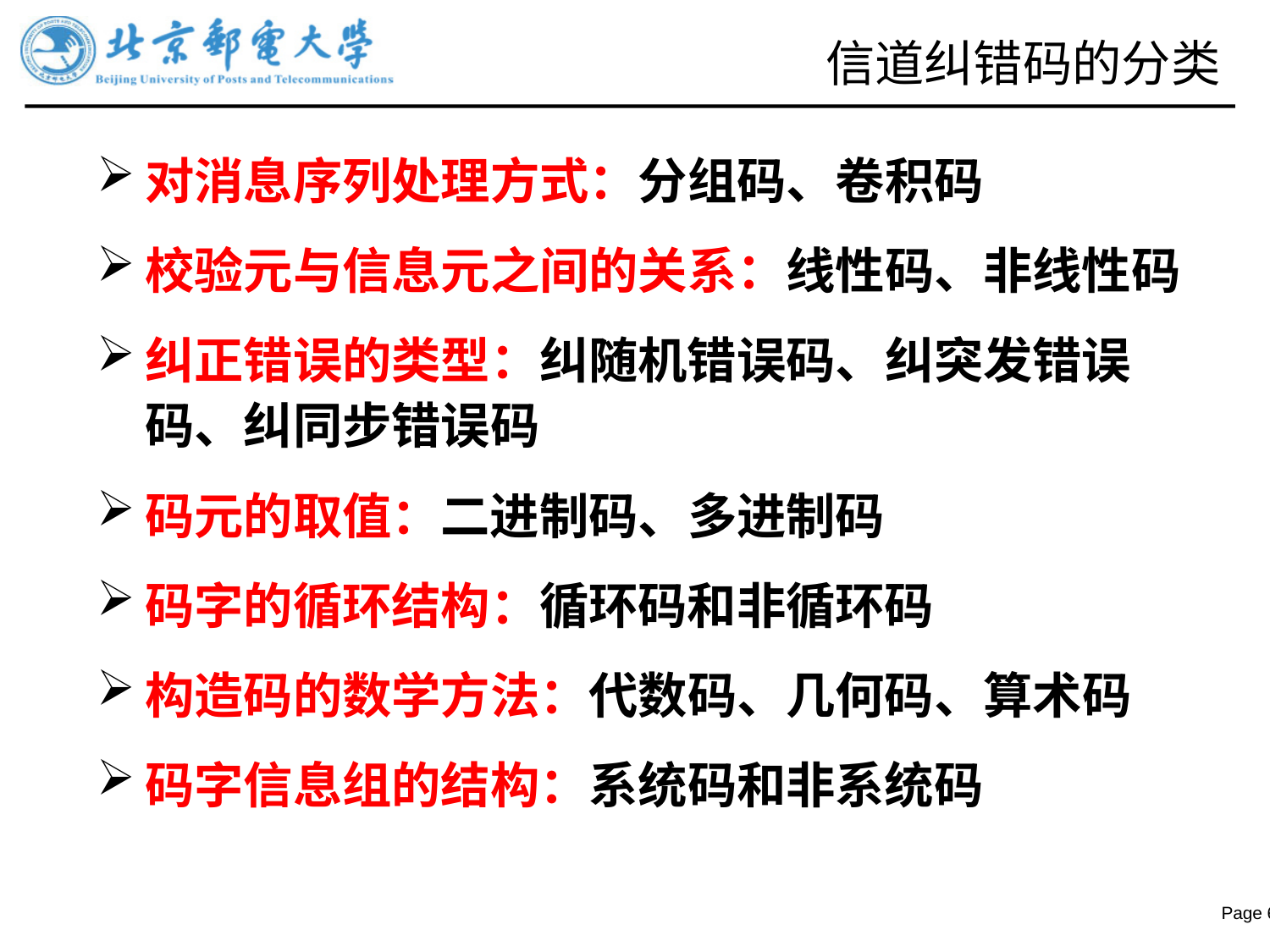

# 信道纠错码的分类
对消息序列处理方式：分组码、卷积码
校验元与信息元之间的关系：线性码、非线性码
纠正错误的类型：纠随机错误码、纠突发错误码、纠同步错误码
码元的取值：二进制码、多进制码
码字的循环结构：循环码和非循环码
构造码的数学方法：代数码、几何码、算术码
码字信息组的结构：系统码和非系统码